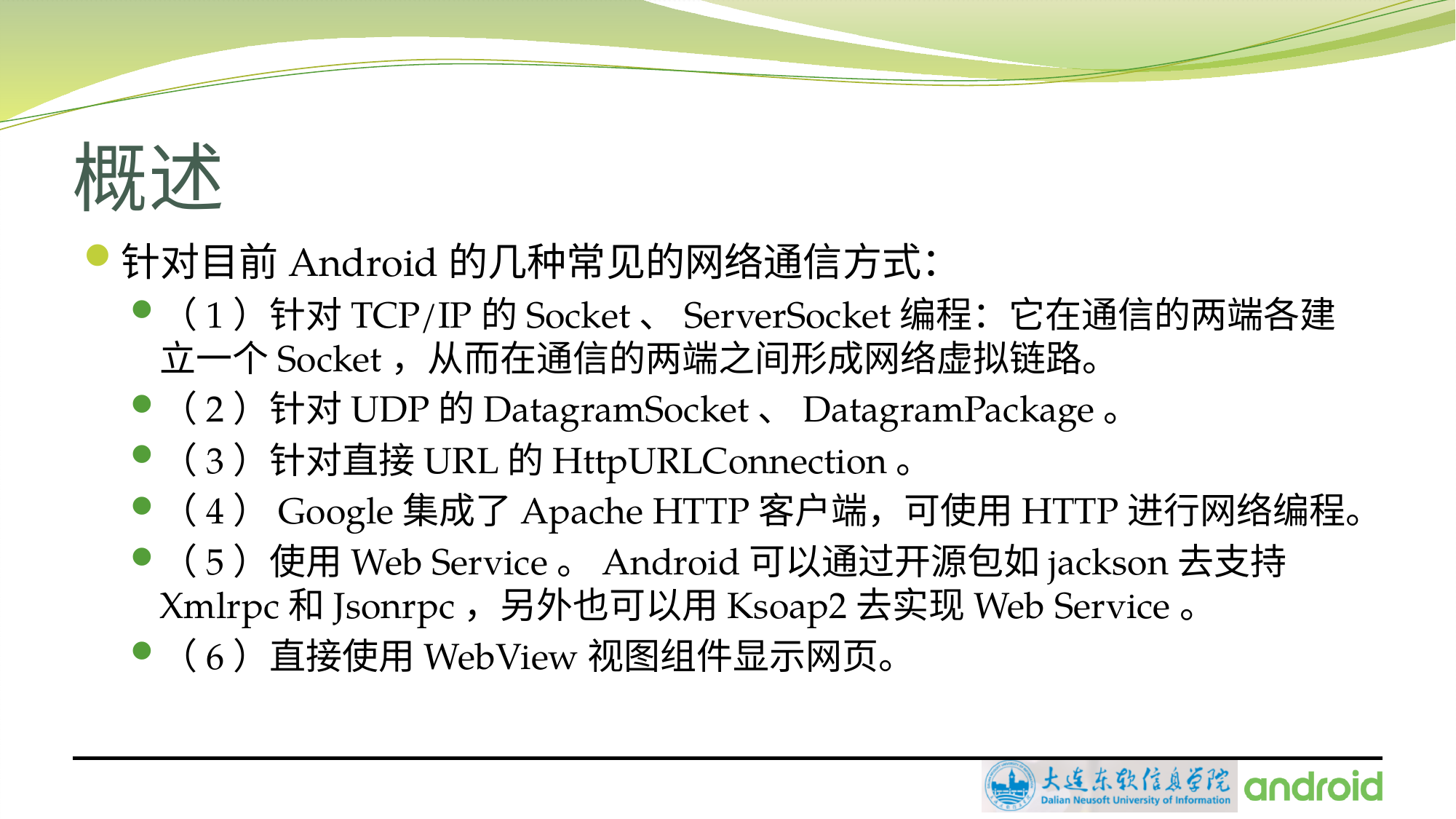

# 概述
针对目前Android的几种常见的网络通信方式：
（1）针对TCP/IP的Socket、ServerSocket编程：它在通信的两端各建立一个Socket，从而在通信的两端之间形成网络虚拟链路。
（2）针对UDP的DatagramSocket、DatagramPackage。
（3）针对直接URL的HttpURLConnection。
（4）Google集成了Apache HTTP客户端，可使用HTTP进行网络编程。
（5）使用Web Service。Android可以通过开源包如jackson去支持Xmlrpc和Jsonrpc，另外也可以用Ksoap2去实现Web Service。
（6）直接使用WebView视图组件显示网页。